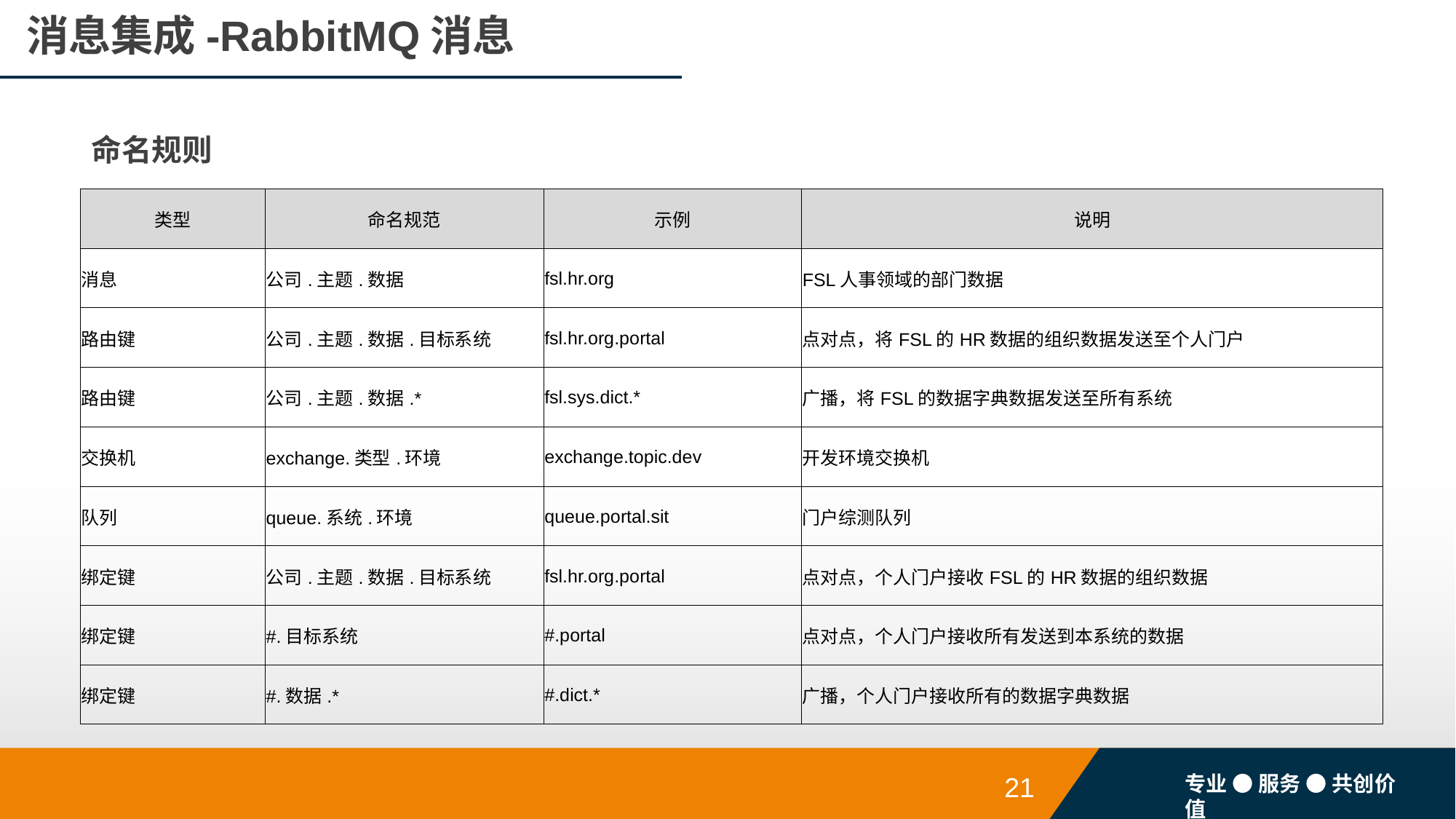

# 消息集成-RabbitMQ消息
命名规则
| 类型 | 命名规范 | 示例 | 说明 |
| --- | --- | --- | --- |
| 消息 | 公司.主题.数据 | fsl.hr.org | FSL人事领域的部门数据 |
| 路由键 | 公司.主题.数据.目标系统 | fsl.hr.org.portal | 点对点，将FSL的HR数据的组织数据发送至个人门户 |
| 路由键 | 公司.主题.数据.\* | fsl.sys.dict.\* | 广播，将FSL的数据字典数据发送至所有系统 |
| 交换机 | exchange.类型.环境 | exchange.topic.dev | 开发环境交换机 |
| 队列 | queue.系统.环境 | queue.portal.sit | 门户综测队列 |
| 绑定键 | 公司.主题.数据.目标系统 | fsl.hr.org.portal | 点对点，个人门户接收FSL的HR数据的组织数据 |
| 绑定键 | #.目标系统 | #.portal | 点对点，个人门户接收所有发送到本系统的数据 |
| 绑定键 | #.数据.\* | #.dict.\* | 广播，个人门户接收所有的数据字典数据 |